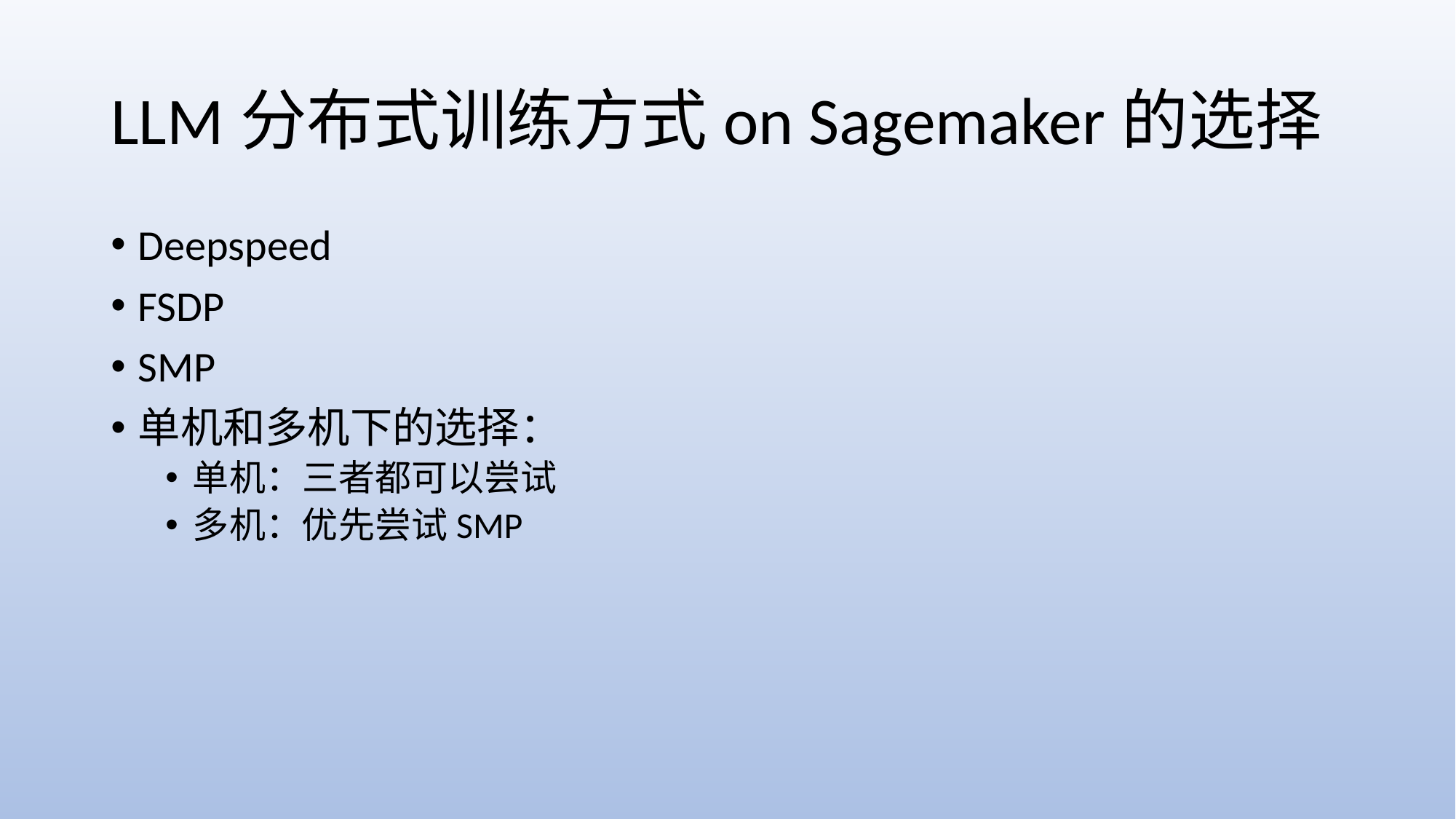

# LLM分布式训练方式on Sagemaker的选择
Deepspeed
FSDP
SMP
单机和多机下的选择：
单机：三者都可以尝试
多机：优先尝试SMP